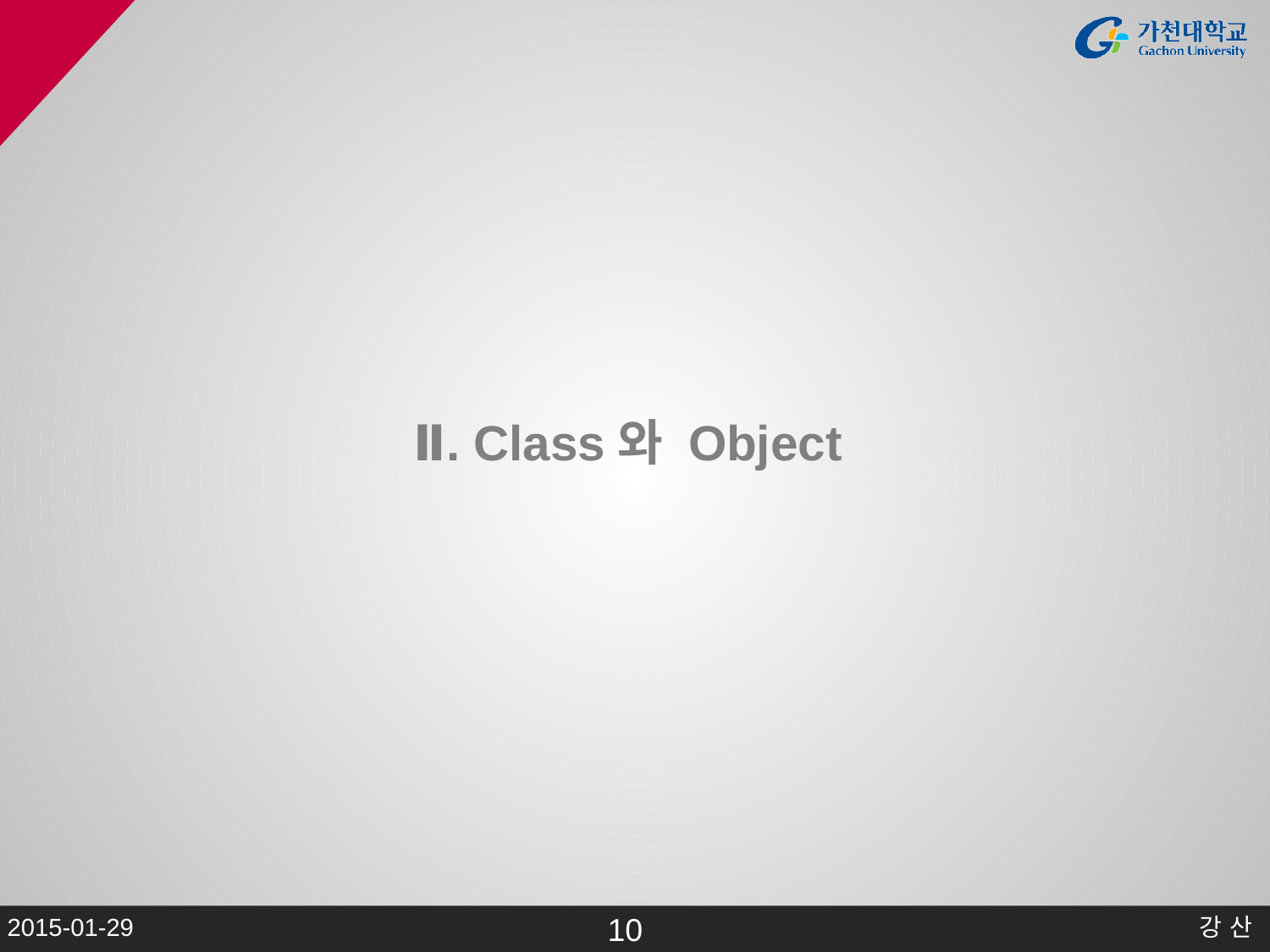

# Ⅱ. Class와 Object
2015-01-29
강 산